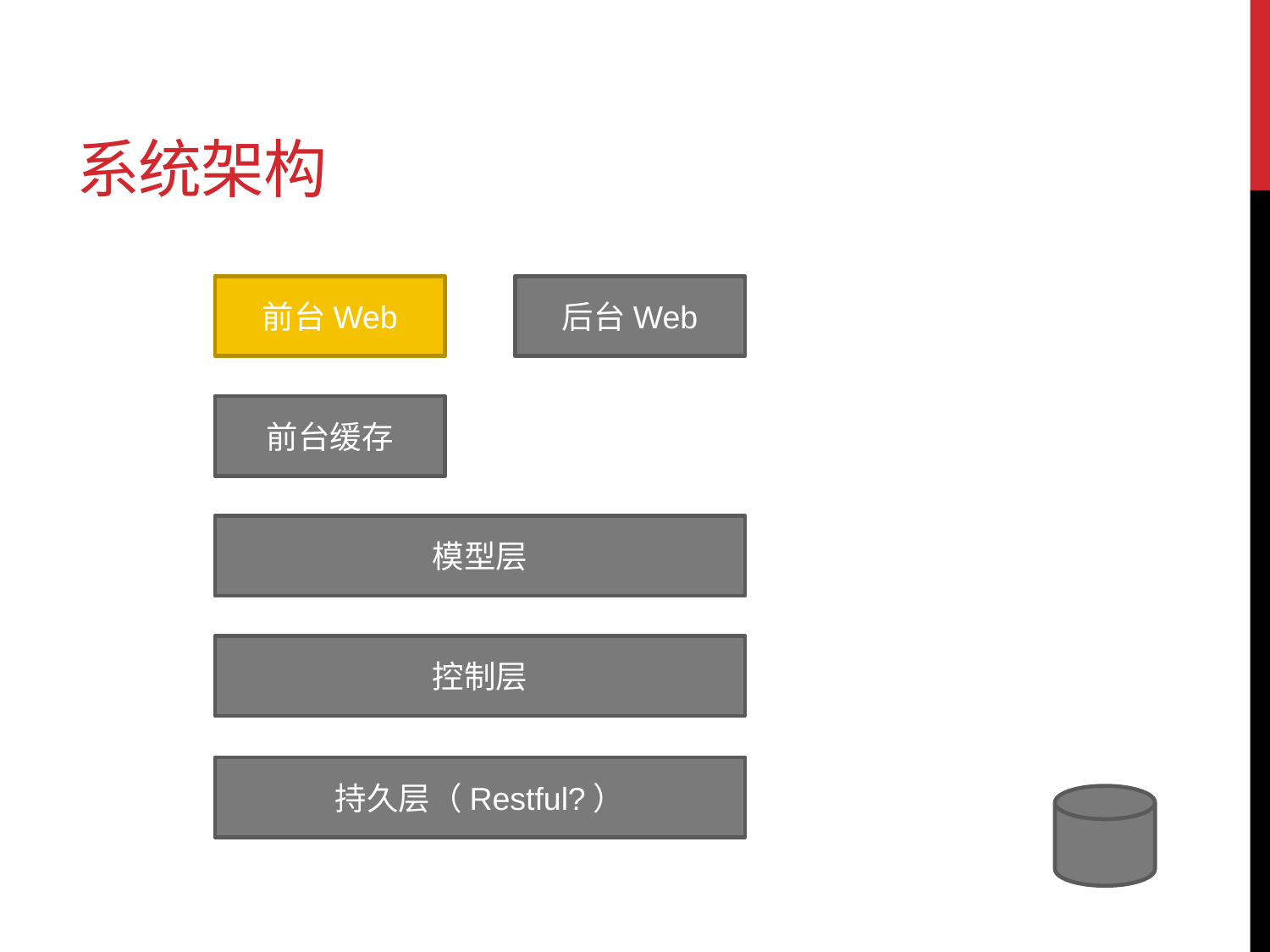

# 系统架构
前台Web
后台Web
前台缓存
模型层
控制层
持久层（Restful?）